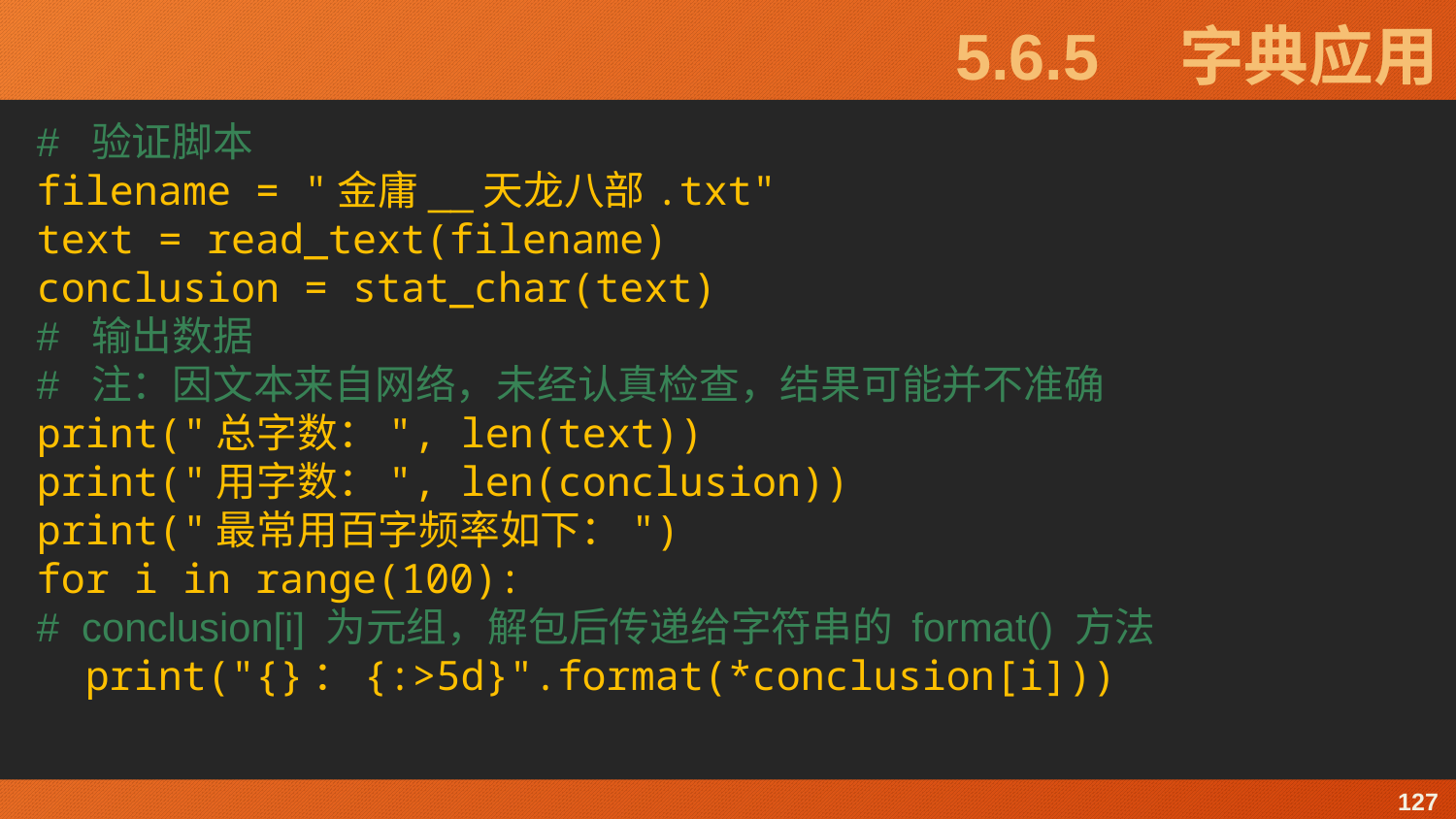

# 5.6.5　字典应用
#  验证脚本
filename = "金庸__天龙八部.txt"
text = read_text(filename)
conclusion = stat_char(text)
#  输出数据
#  注：因文本来自网络，未经认真检查，结果可能并不准确
print("总字数：", len(text))
print("用字数：", len(conclusion))
print("最常用百字频率如下：")
for i in range(100):
#  conclusion[i] 为元组，解包后传递给字符串的 format() 方法
  print("{}：{:>5d}".format(*conclusion[i]))

127